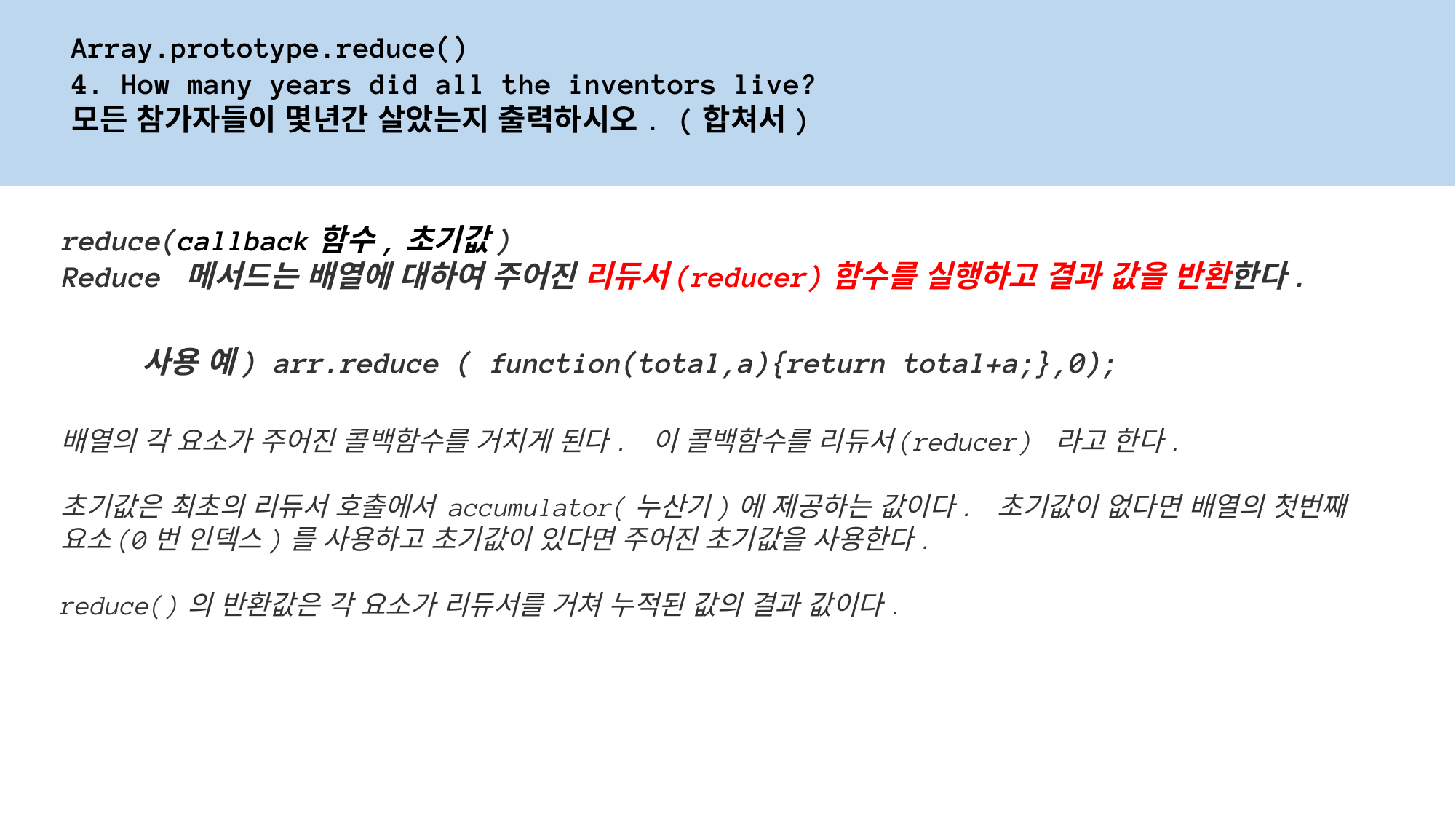

Array.prototype.reduce()
4. How many years did all the inventors live?
모든 참가자들이 몇년간 살았는지 출력하시오. (합쳐서)
reduce(callback함수,초기값)
Reduce 메서드는 배열에 대하여 주어진 리듀서(reducer)함수를 실행하고 결과 값을 반환한다.
사용 예) arr.reduce ( function(total,a){return total+a;},0);
배열의 각 요소가 주어진 콜백함수를 거치게 된다. 이 콜백함수를 리듀서(reducer) 라고 한다.

초기값은 최초의 리듀서 호출에서 accumulator(누산기)에 제공하는 값이다. 초기값이 없다면 배열의 첫번째 요소(0번 인덱스)를 사용하고 초기값이 있다면 주어진 초기값을 사용한다.

reduce()의 반환값은 각 요소가 리듀서를 거쳐 누적된 값의 결과 값이다.